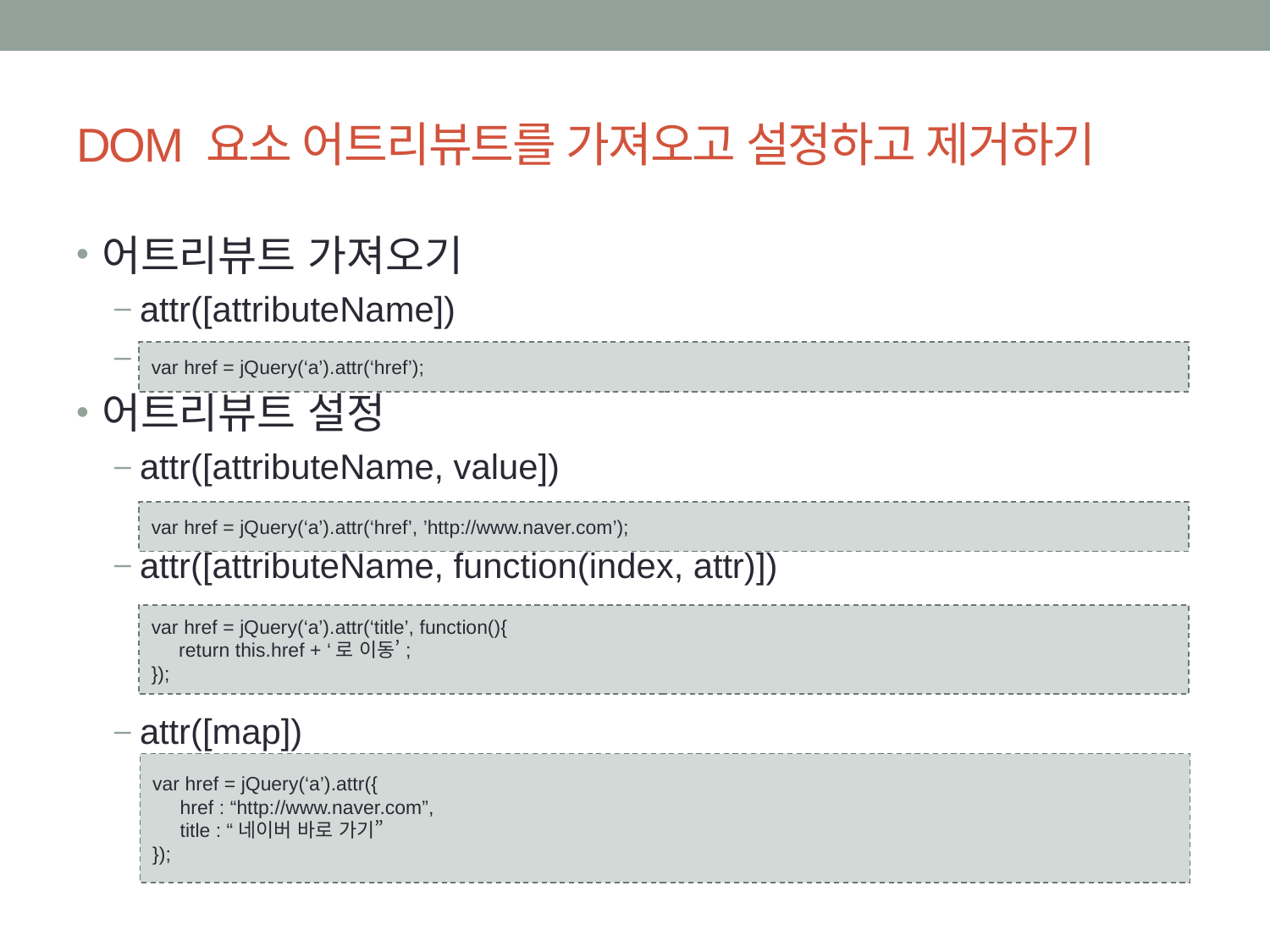

# DOM 요소 어트리뷰트를 가져오고 설정하고 제거하기
어트리뷰트 가져오기
attr([attributeName])

어트리뷰트 설정
attr([attributeName, value])

attr([attributeName, function(index, attr)])

attr([map])

var href = jQuery(‘a’).attr(‘href’);
var href = jQuery(‘a’).attr(‘href’, ’http://www.naver.com’);
var href = jQuery(‘a’).attr(‘title’, function(){
     return this.href + ‘로 이동’;
});
var href = jQuery(‘a’).attr({
     href : “http://www.naver.com”,
     title : “네이버 바로 가기”
});